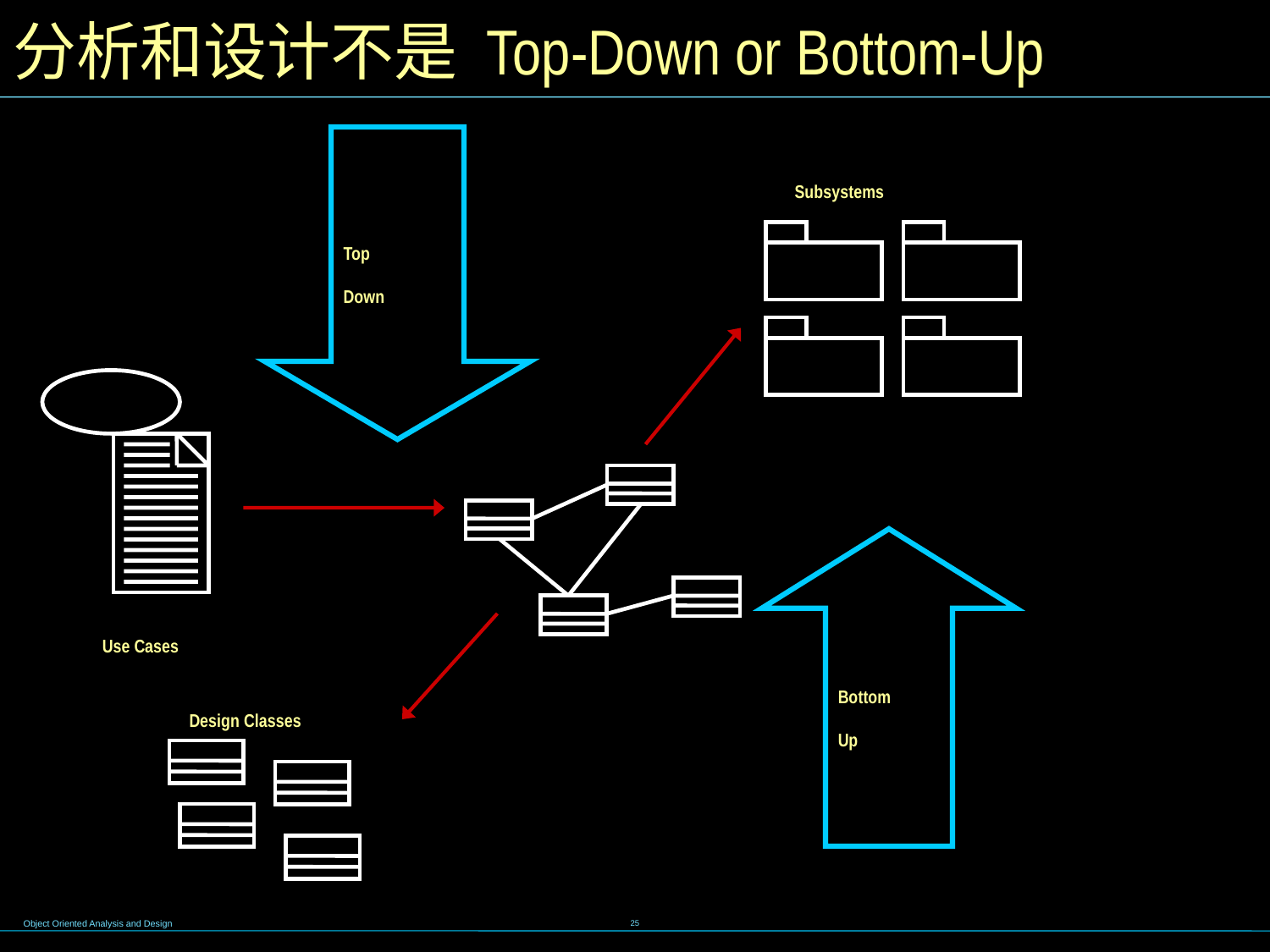

# 分析和设计不是 Top-Down or Bottom-Up

Top
Down
Subsystems

Bottom
Up
Use Cases

Design Classes